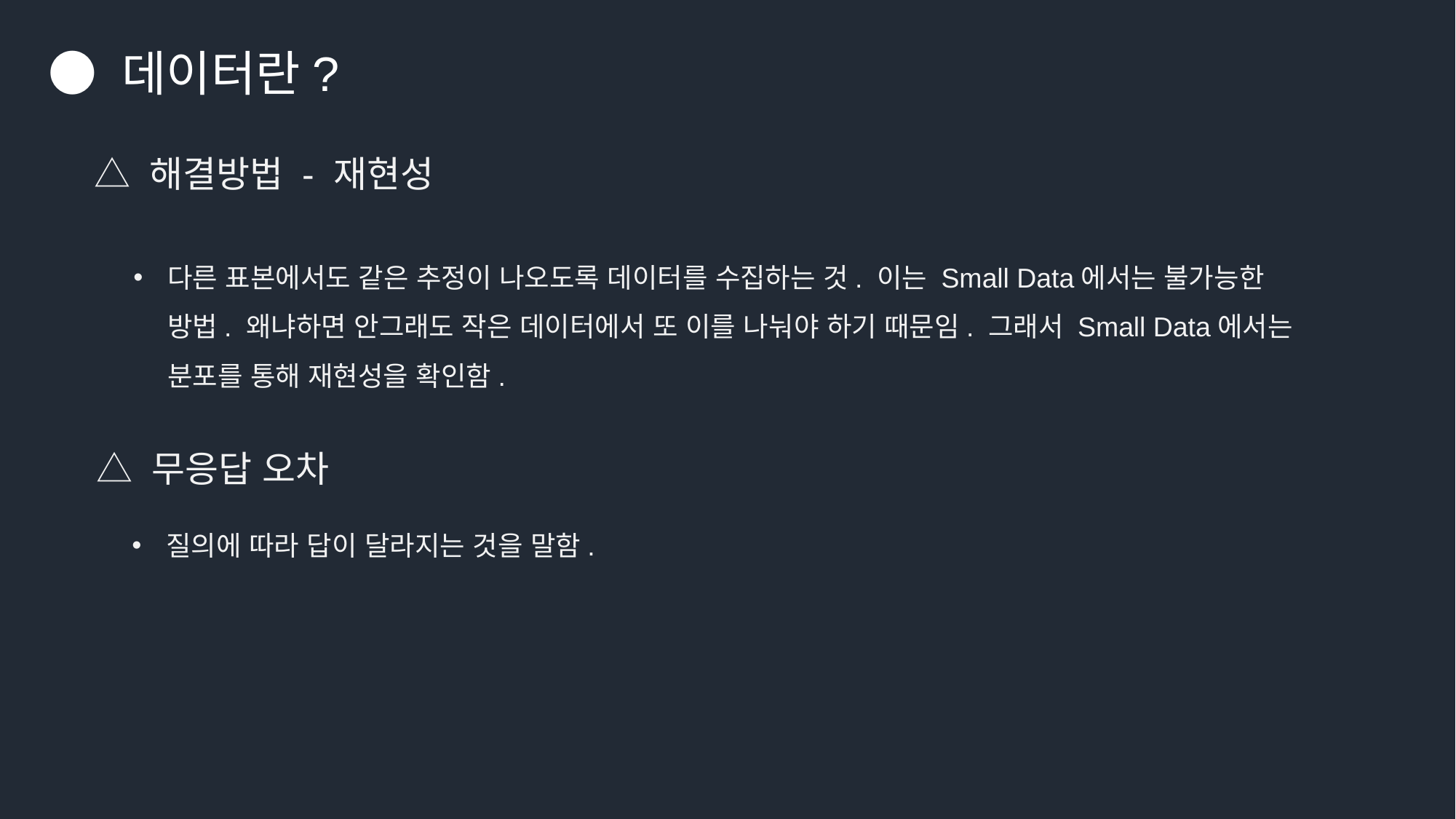

● 데이터란?
△ 해결방법 - 재현성
다른 표본에서도 같은 추정이 나오도록 데이터를 수집하는 것. 이는 Small Data에서는 불가능한 방법. 왜냐하면 안그래도 작은 데이터에서 또 이를 나눠야 하기 때문임. 그래서 Small Data에서는 분포를 통해 재현성을 확인함.
△ 무응답 오차
질의에 따라 답이 달라지는 것을 말함.